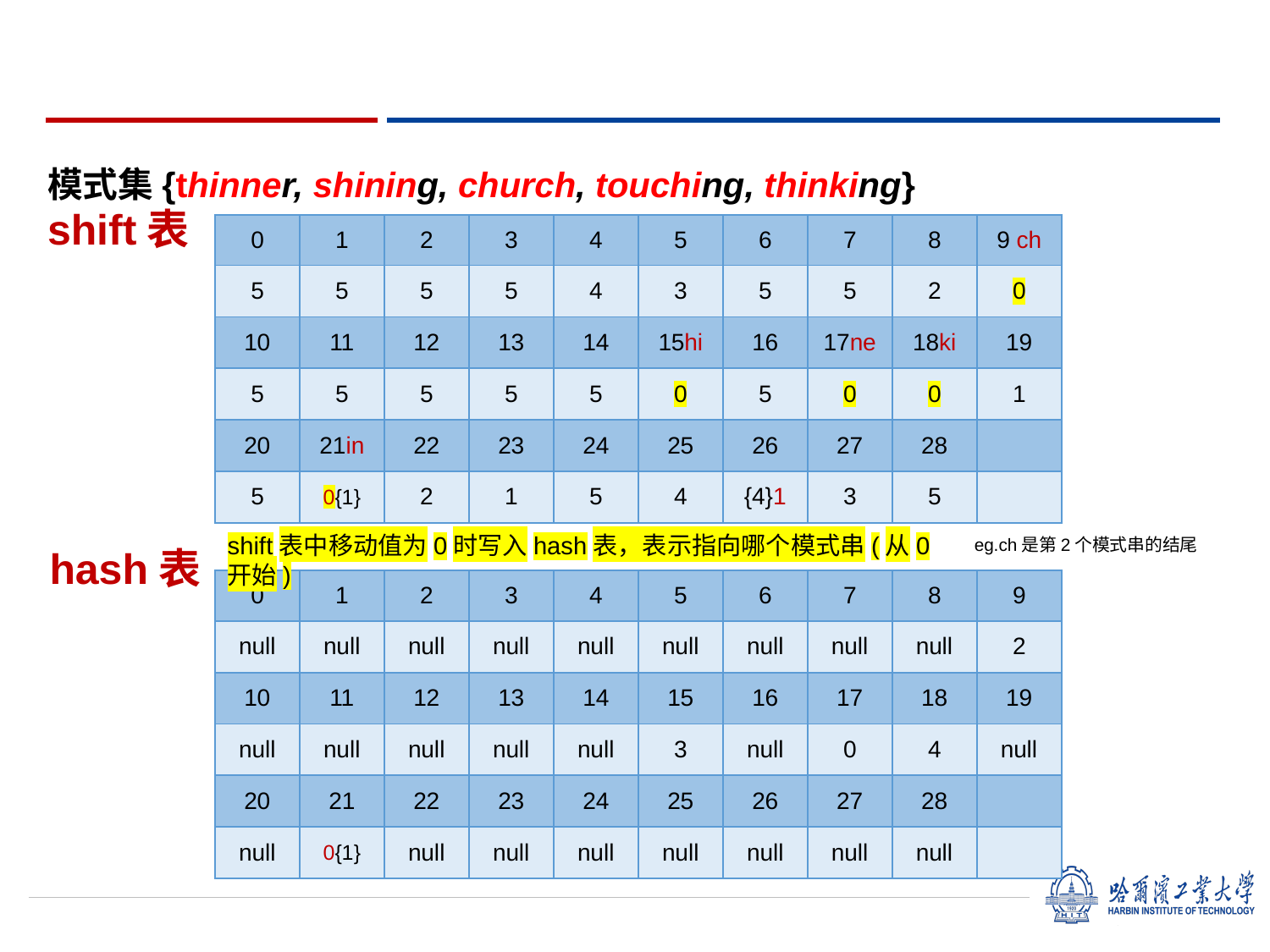

模式集{thinner, shining, church, touching, thinking}
shift表
| 0 | 1 | 2 | 3 | 4 | 5 | 6 | 7 | 8 | 9 ch |
| --- | --- | --- | --- | --- | --- | --- | --- | --- | --- |
| 5 | 5 | 5 | 5 | 4 | 3 | 5 | 5 | 2 | 0 |
| 10 | 11 | 12 | 13 | 14 | 15hi | 16 | 17ne | 18ki | 19 |
| 5 | 5 | 5 | 5 | 5 | 0 | 5 | 0 | 0 | 1 |
| 20 | 21in | 22 | 23 | 24 | 25 | 26 | 27 | 28 |  |
| 5 | 0{1} | 2 | 1 | 5 | 4 | {4}1 | 3 | 5 |  |
shift表中移动值为0时写入hash表，表示指向哪个模式串(从0开始)
eg.ch是第2个模式串的结尾
hash表
| 0 | 1 | 2 | 3 | 4 | 5 | 6 | 7 | 8 | 9 |
| --- | --- | --- | --- | --- | --- | --- | --- | --- | --- |
| null | null | null | null | null | null | null | null | null | 2 |
| 10 | 11 | 12 | 13 | 14 | 15 | 16 | 17 | 18 | 19 |
| null | null | null | null | null | 3 | null | 0 | 4 | null |
| 20 | 21 | 22 | 23 | 24 | 25 | 26 | 27 | 28 |  |
| null | 0{1} | null | null | null | null | null | null | null |  |
19